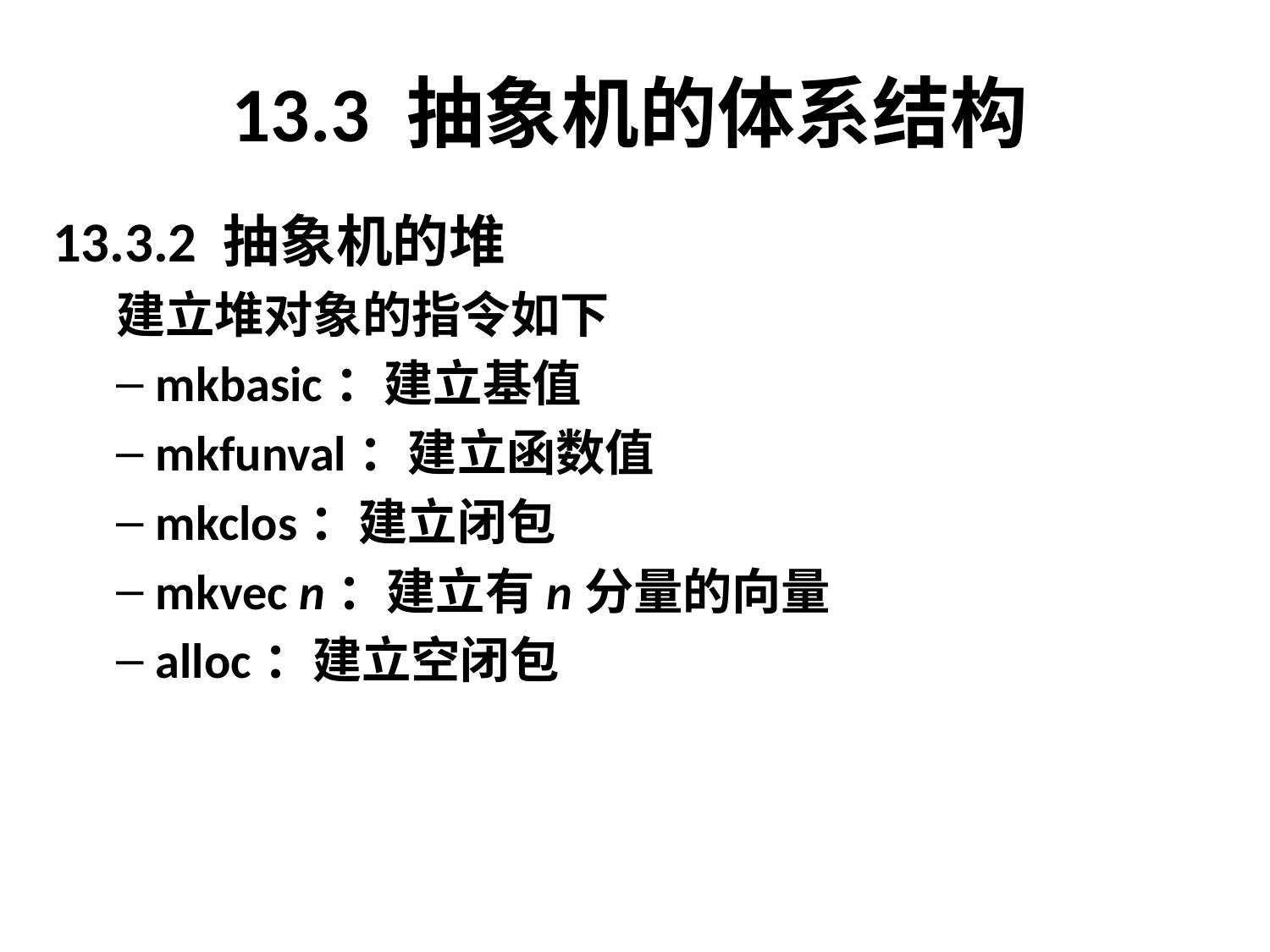

# 13.3 抽象机的体系结构
13.3.2 抽象机的堆
建立堆对象的指令如下
mkbasic：建立基值
mkfunval：建立函数值
mkclos：建立闭包
mkvec n：建立有n分量的向量
alloc：建立空闭包